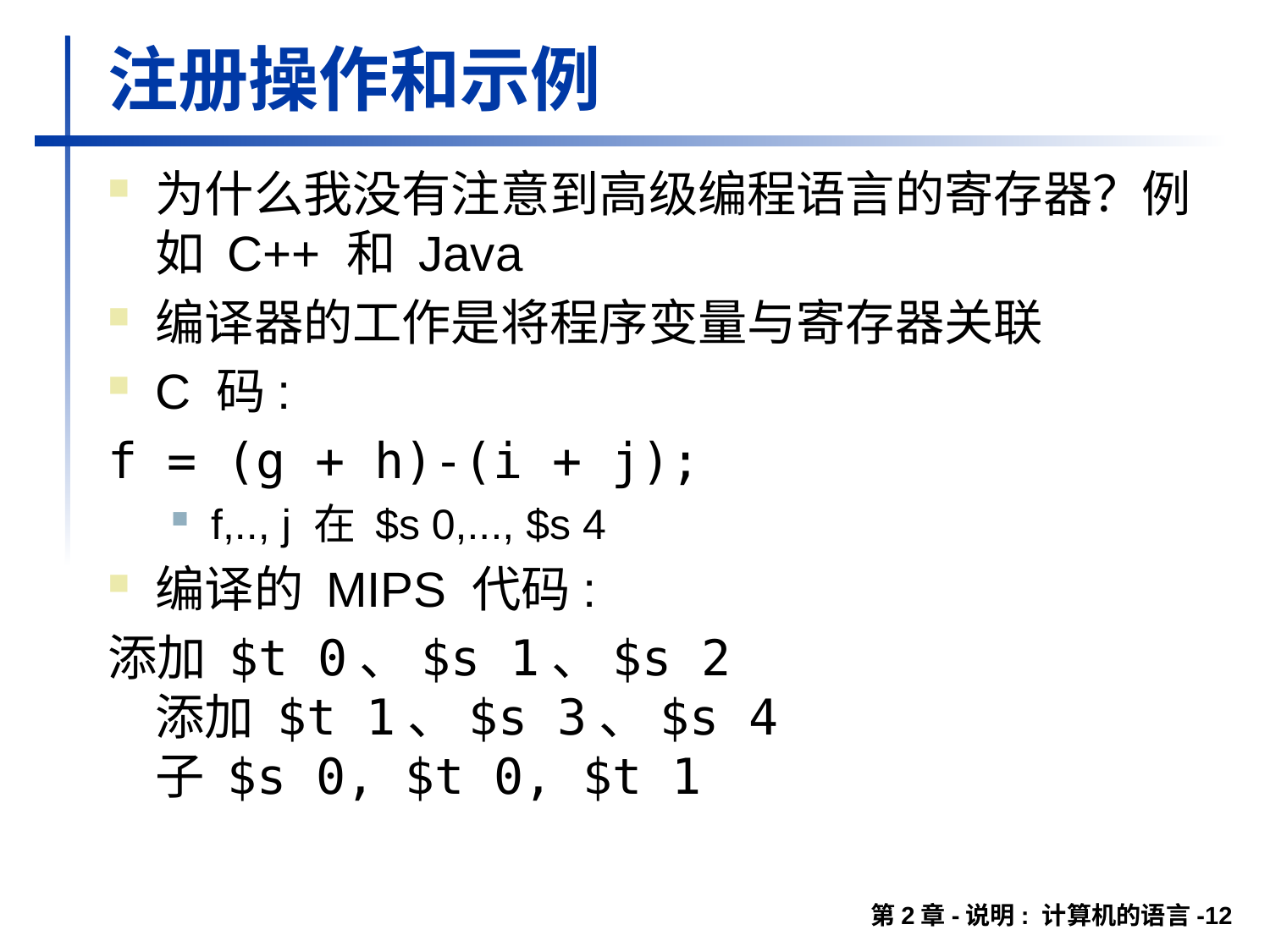

# 注册操作和示例
为什么我没有注意到高级编程语言的寄存器？例如 C++ 和 Java
编译器的工作是将程序变量与寄存器关联
C 码:
f = (g + h)-(i + j);
f,.., j 在 $s 0,..., $s 4
编译的 MIPS 代码:
添加 $t 0、$s 1、$s 2
添加 $t 1、$s 3、$s 4
子 $s 0, $t 0, $t 1
第2章-说明: 计算机的语言-12